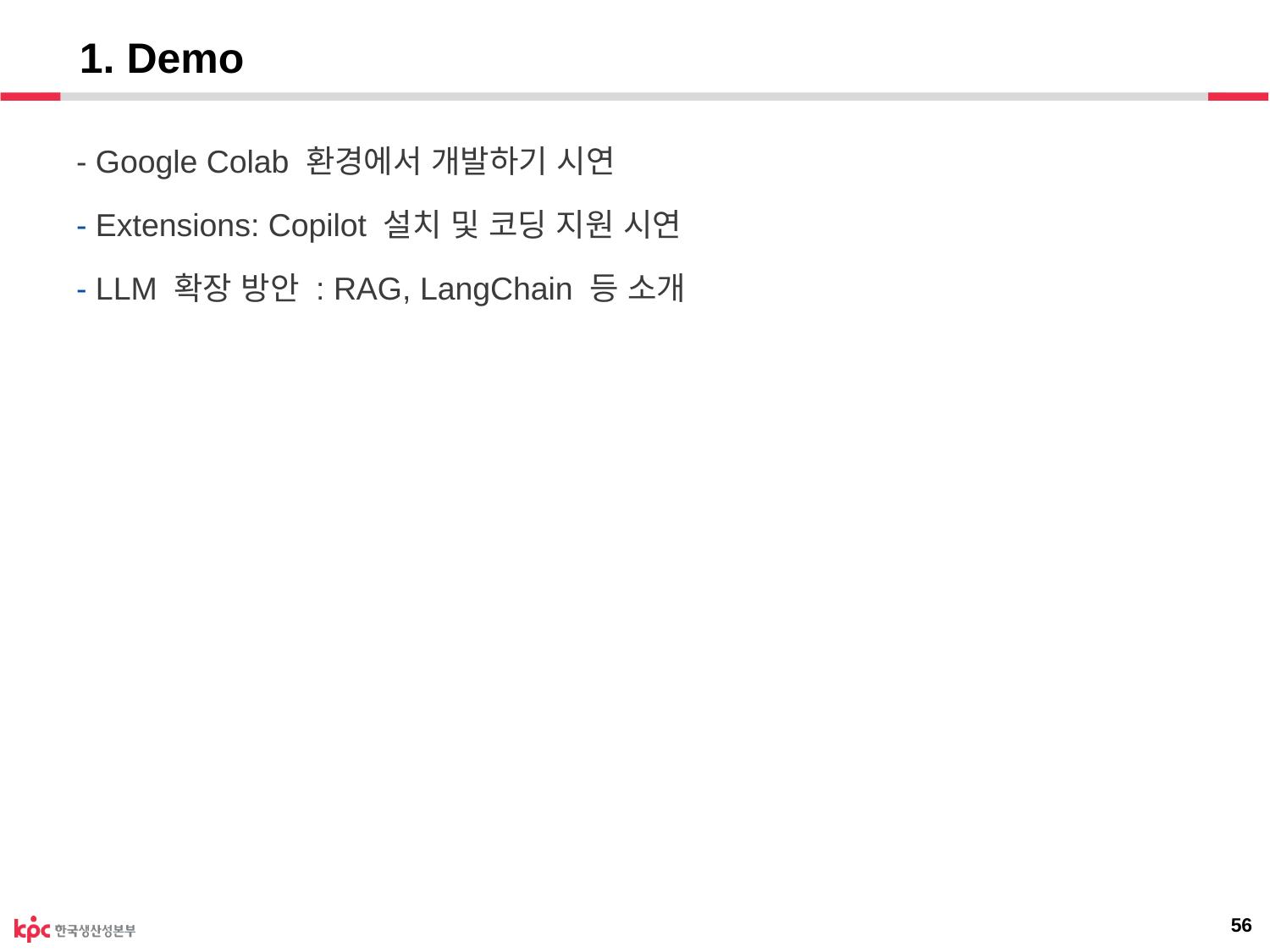

# 1. Demo
- Google Colab 환경에서 개발하기 시연
- Extensions: Copilot 설치 및 코딩 지원 시연
- LLM 확장 방안 : RAG, LangChain 등 소개